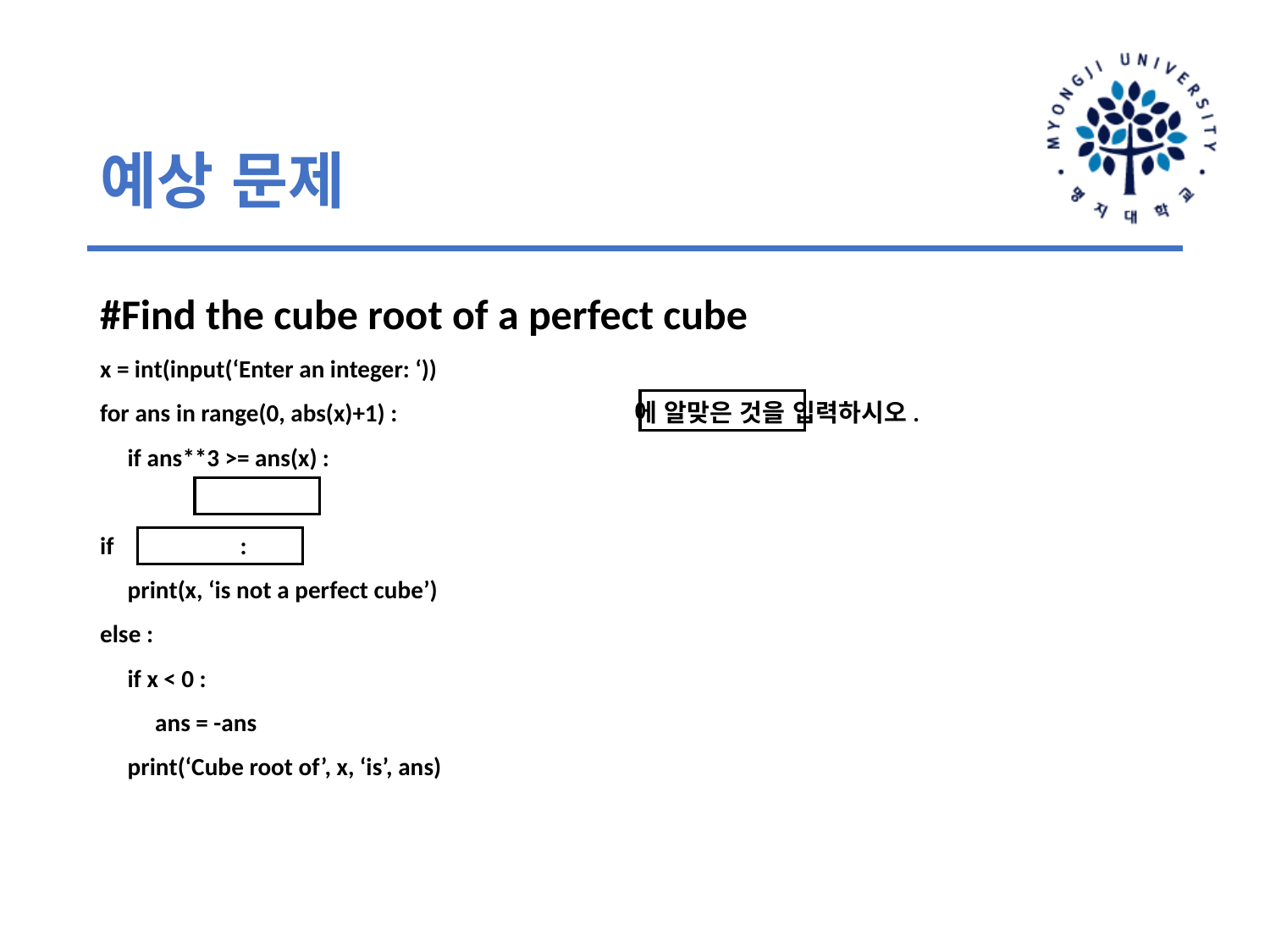

# 예상 문제
#Find the cube root of a perfect cube
x = int(input(‘Enter an integer: ‘))
for ans in range(0, abs(x)+1) :                                          에 알맞은 것을 입력하시오.
     if ans**3 >= ans(x) :

if                       :
     print(x, ‘is not a perfect cube’)
else :
     if x < 0 :
          ans = -ans
     print(‘Cube root of’, x, ‘is’, ans)